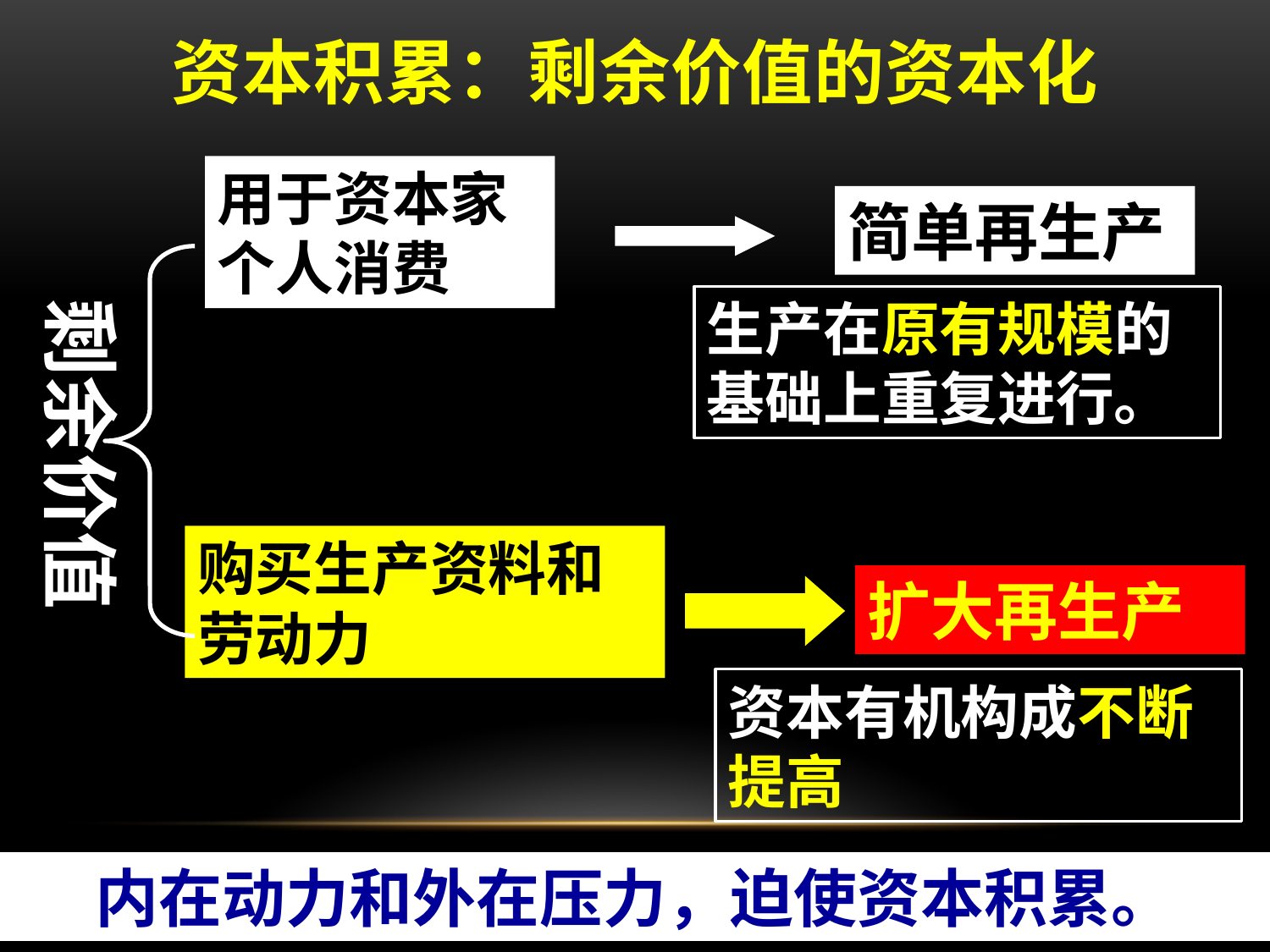

# 资本积累：剩余价值的资本化
用于资本家个人消费
剩余价值
简单再生产

生产在原有规模的基础上重复进行。

购买生产资料和劳动力
扩大再生产

资本有机构成不断提高
内在动力和外在压力，迫使资本积累。